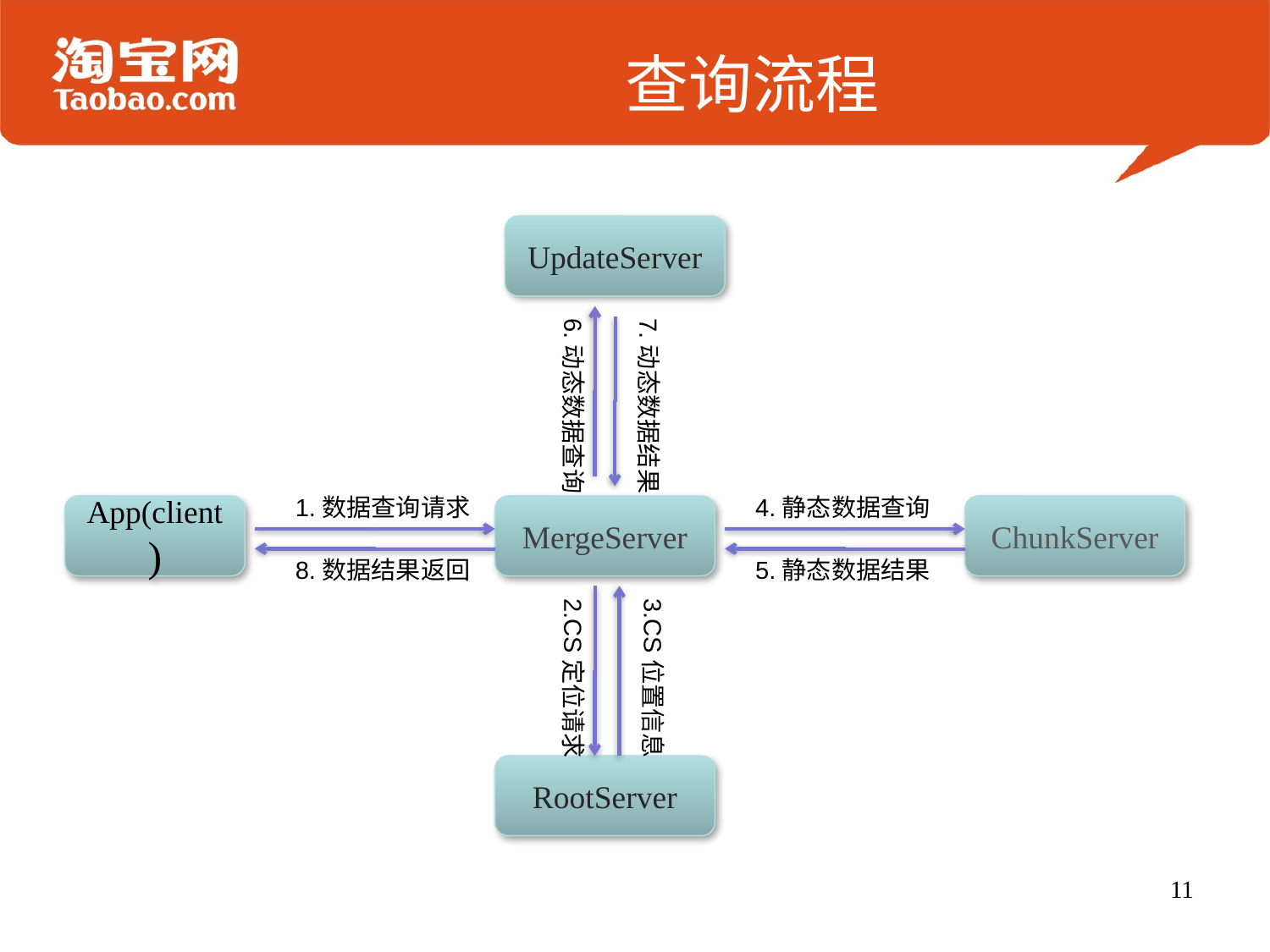

# 查询流程
UpdateServer
6.动态数据查询
7.动态数据结果
1.数据查询请求
4.静态数据查询
App(client)
MergeServer
ChunkServer
8.数据结果返回
5.静态数据结果
2.CS定位请求
3.CS位置信息
RootServer
11